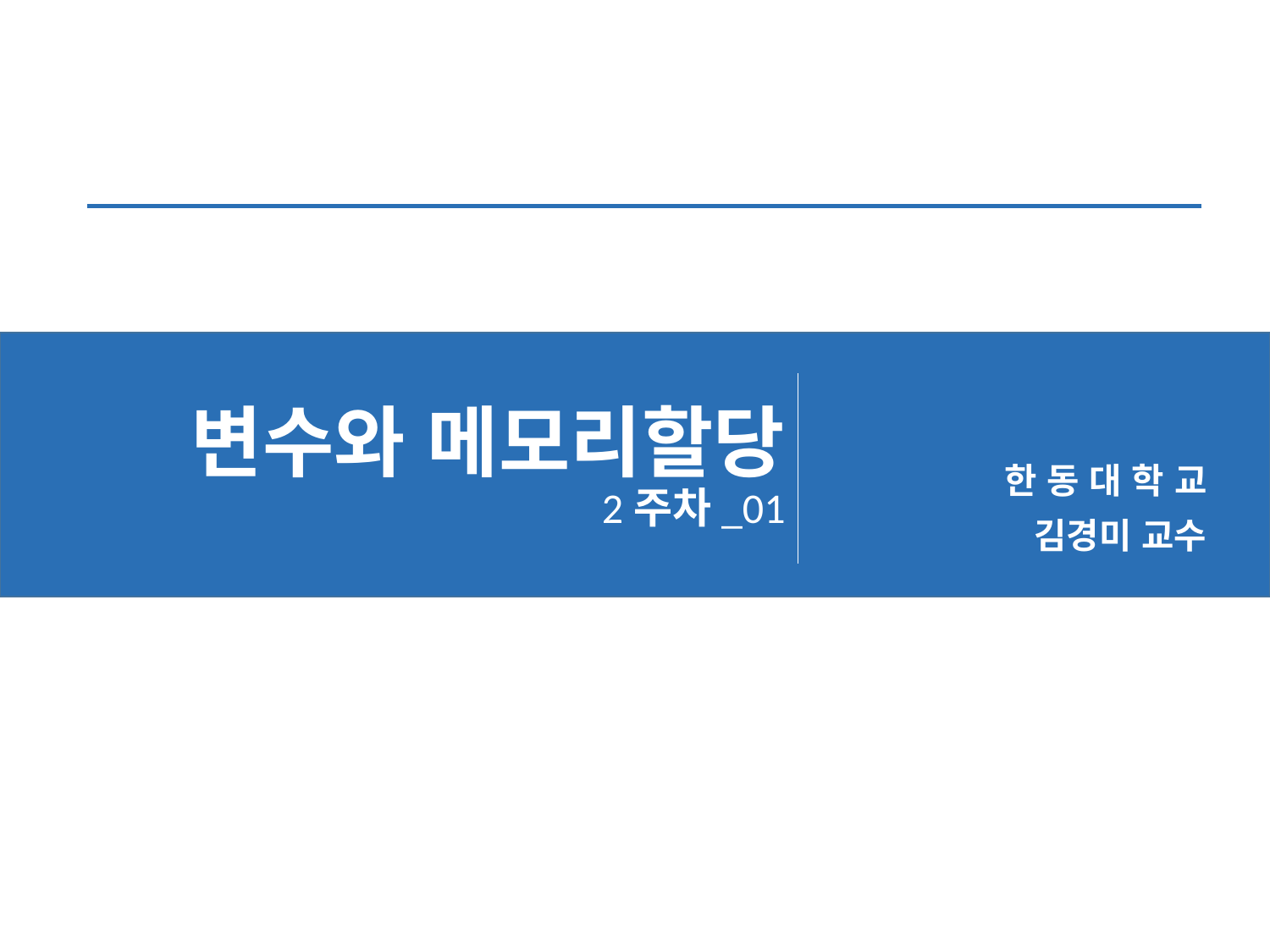

# 변수와 메모리할당 2주차_01
한 동 대 학 교
 김경미 교수